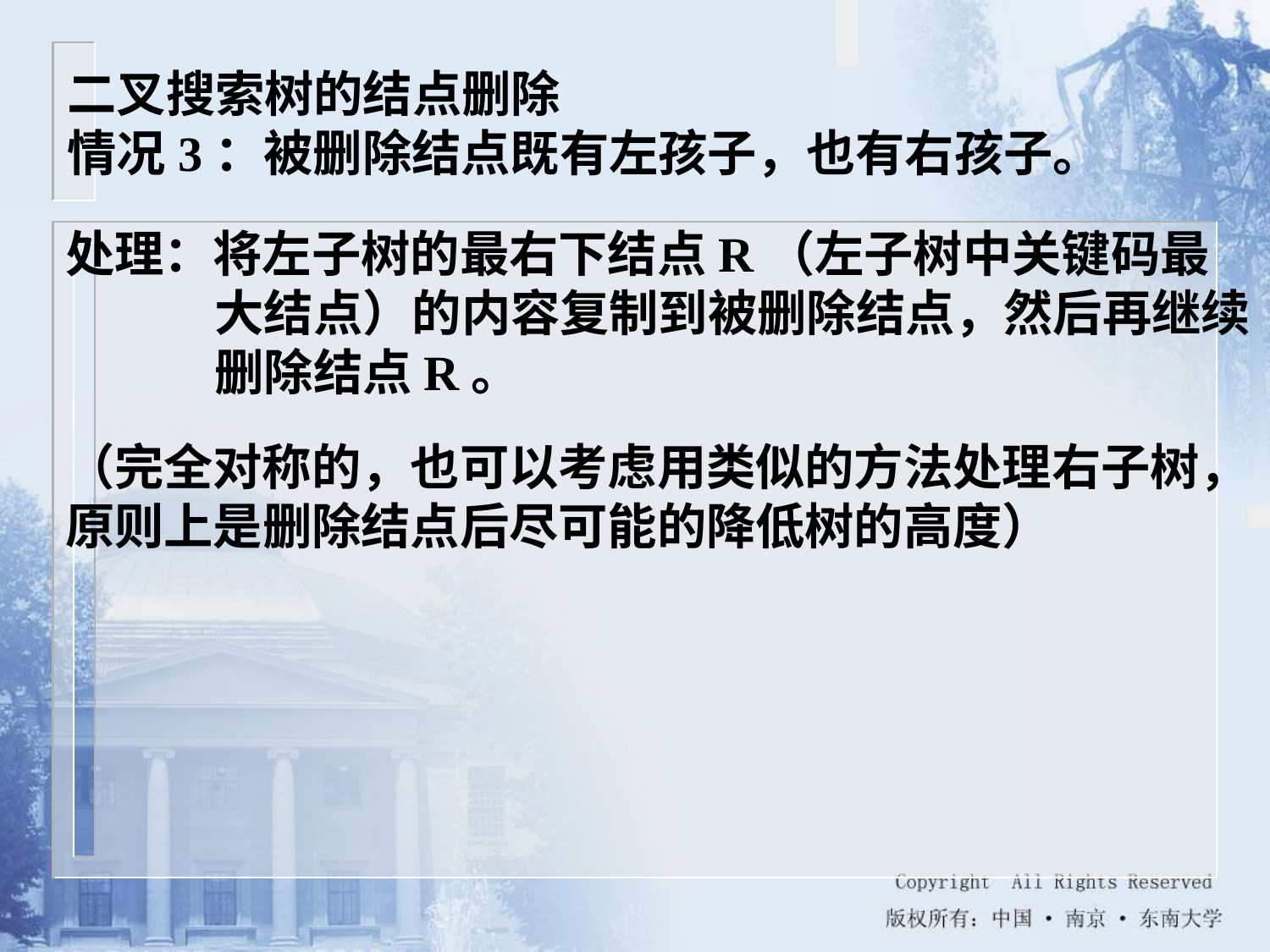

二叉搜索树的结点删除
情况3：被删除结点既有左孩子，也有右孩子。
处理：将左子树的最右下结点R（左子树中关键码最大结点）的内容复制到被删除结点，然后再继续删除结点R。
（完全对称的，也可以考虑用类似的方法处理右子树，原则上是删除结点后尽可能的降低树的高度）